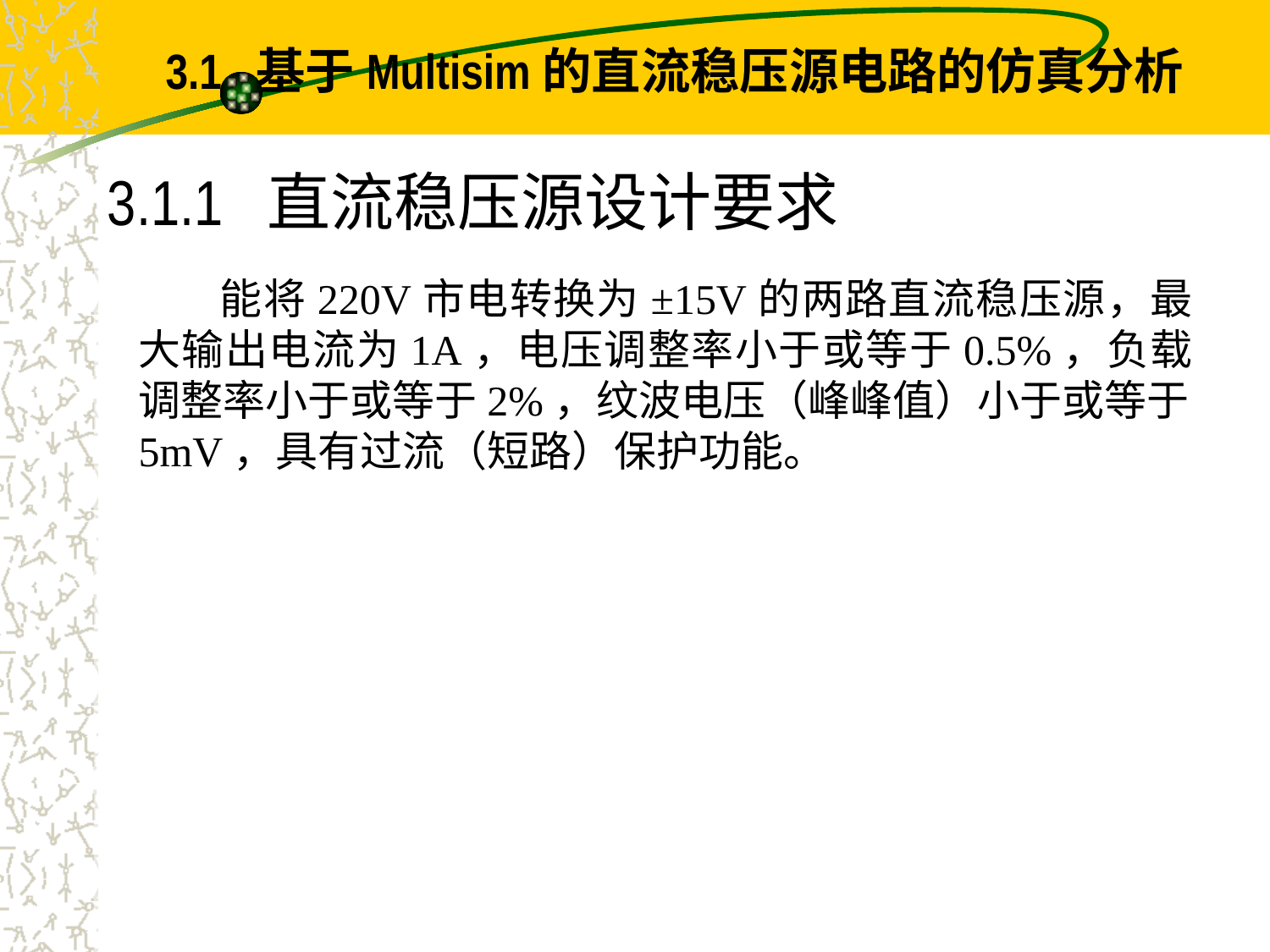

# 3.1  基于Multisim的直流稳压源电路的仿真分析
3.1.1  直流稳压源设计要求
   能将220V市电转换为±15V的两路直流稳压源，最大输出电流为1A，电压调整率小于或等于0.5%，负载调整率小于或等于2%，纹波电压（峰峰值）小于或等于5mV，具有过流（短路）保护功能。